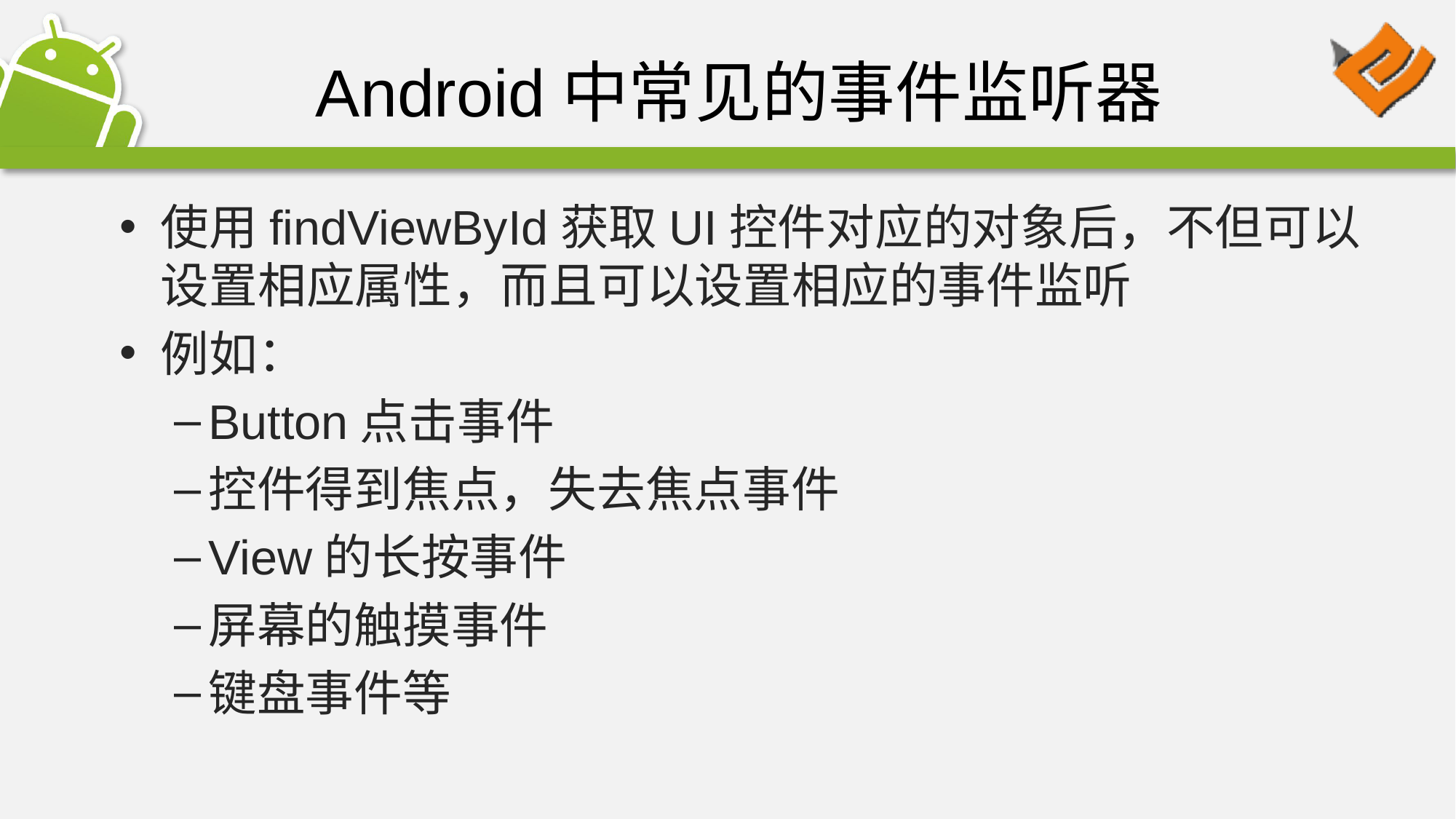

# Android中常见的事件监听器
使用findViewById获取UI控件对应的对象后，不但可以设置相应属性，而且可以设置相应的事件监听
例如：
Button点击事件
控件得到焦点，失去焦点事件
View的长按事件
屏幕的触摸事件
键盘事件等